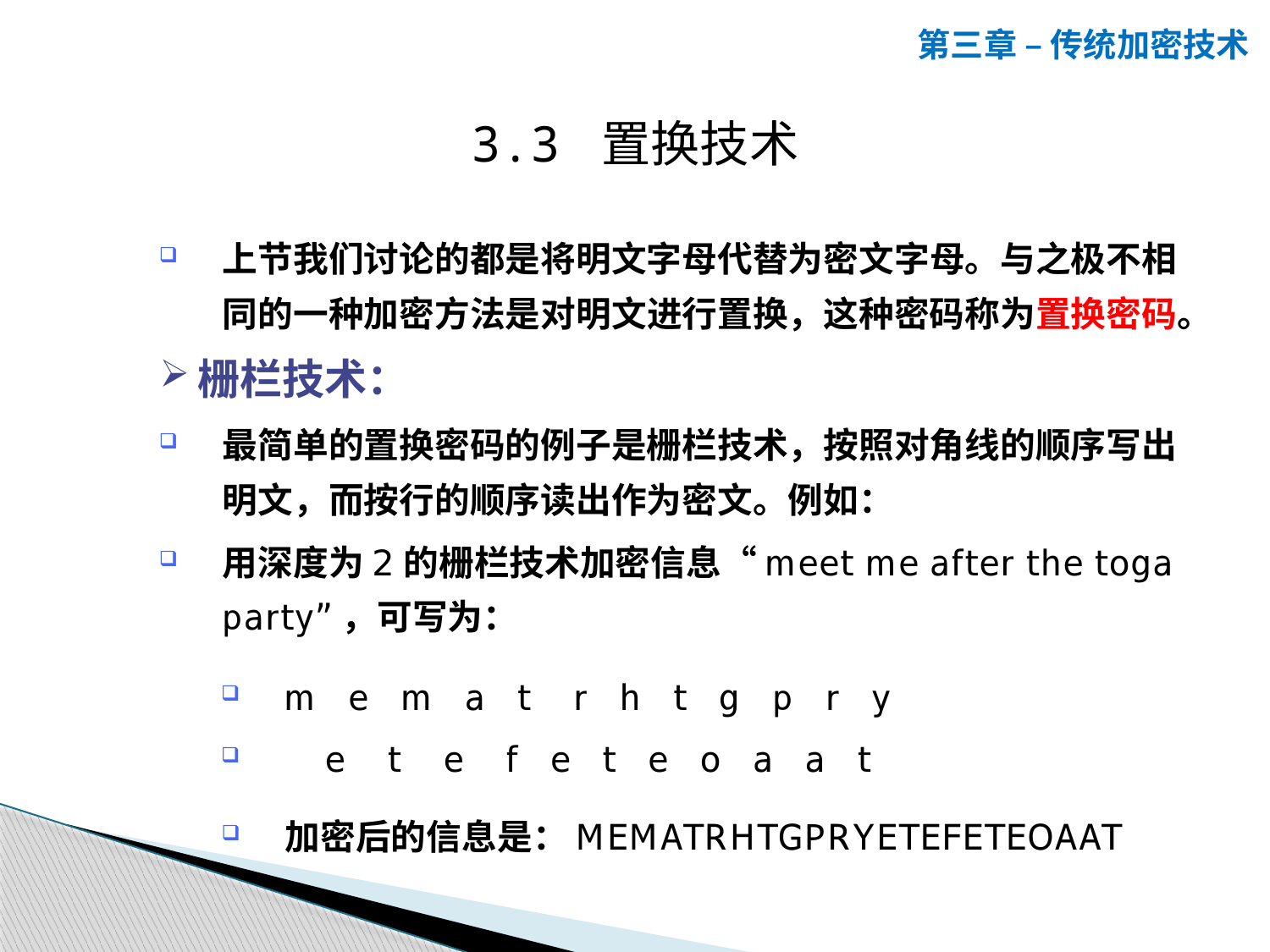

第三章 – 传统加密技术
3.3 置换技术
上节我们讨论的都是将明文字母代替为密文字母。与之极不相同的一种加密方法是对明文进行置换，这种密码称为置换密码。
栅栏技术：
最简单的置换密码的例子是栅栏技术，按照对角线的顺序写出明文，而按行的顺序读出作为密文。例如：
用深度为2的栅栏技术加密信息“meet me after the toga party”，可写为：
m   e   m   a   t    r   h   t   g   p   r   y
    e    t    e    f   e   t   e   o   a   a   t
加密后的信息是：MEMATRHTGPRYETEFETEOAAT